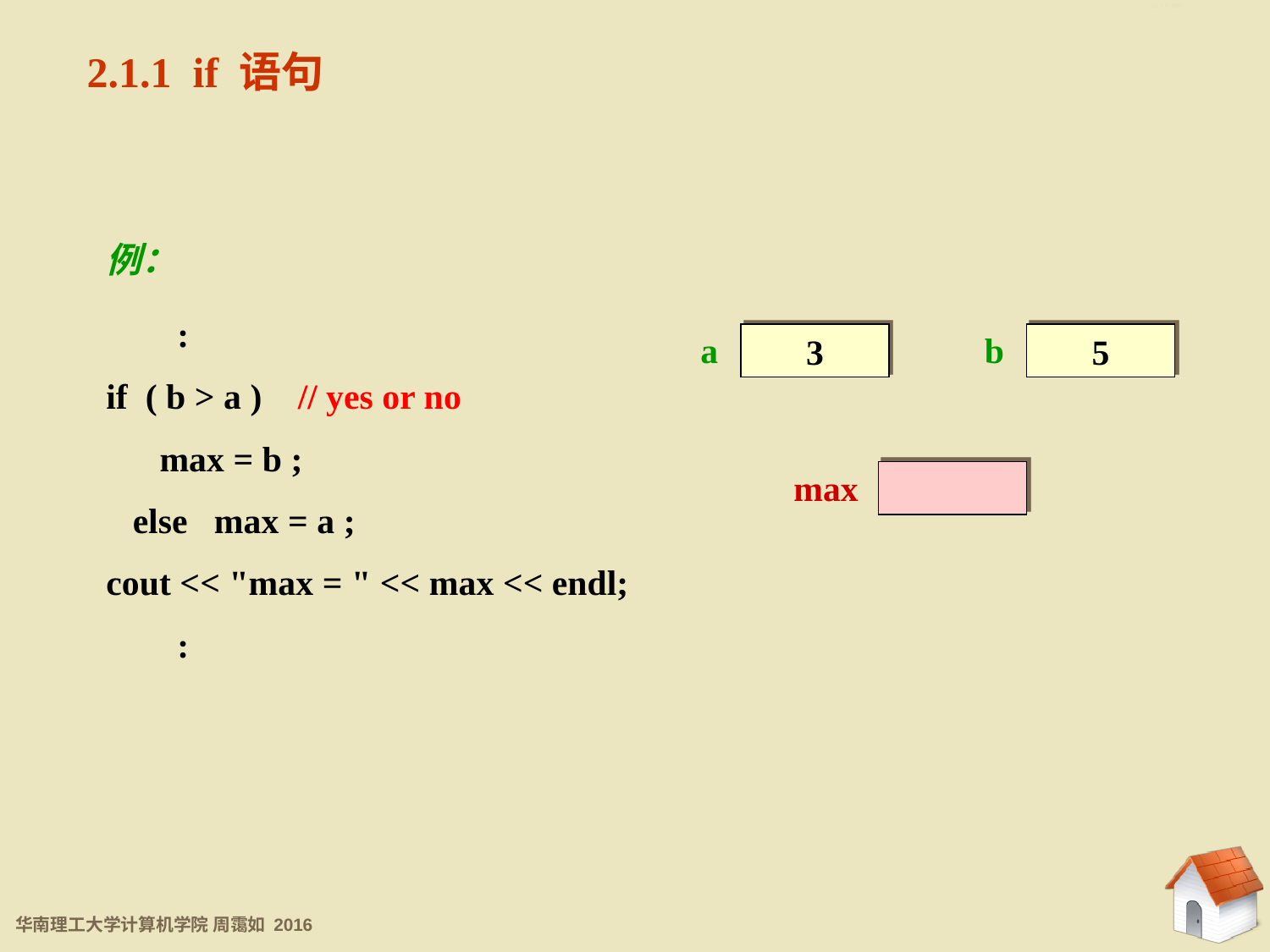

2.1.1  if 语句
2.1.1  if 语句
例：
        :
if  ( b > a )    // yes or no
      max = b ;
   else   max = a ;
cout << "max = " << max << endl;
        :
a
b
3
5
max